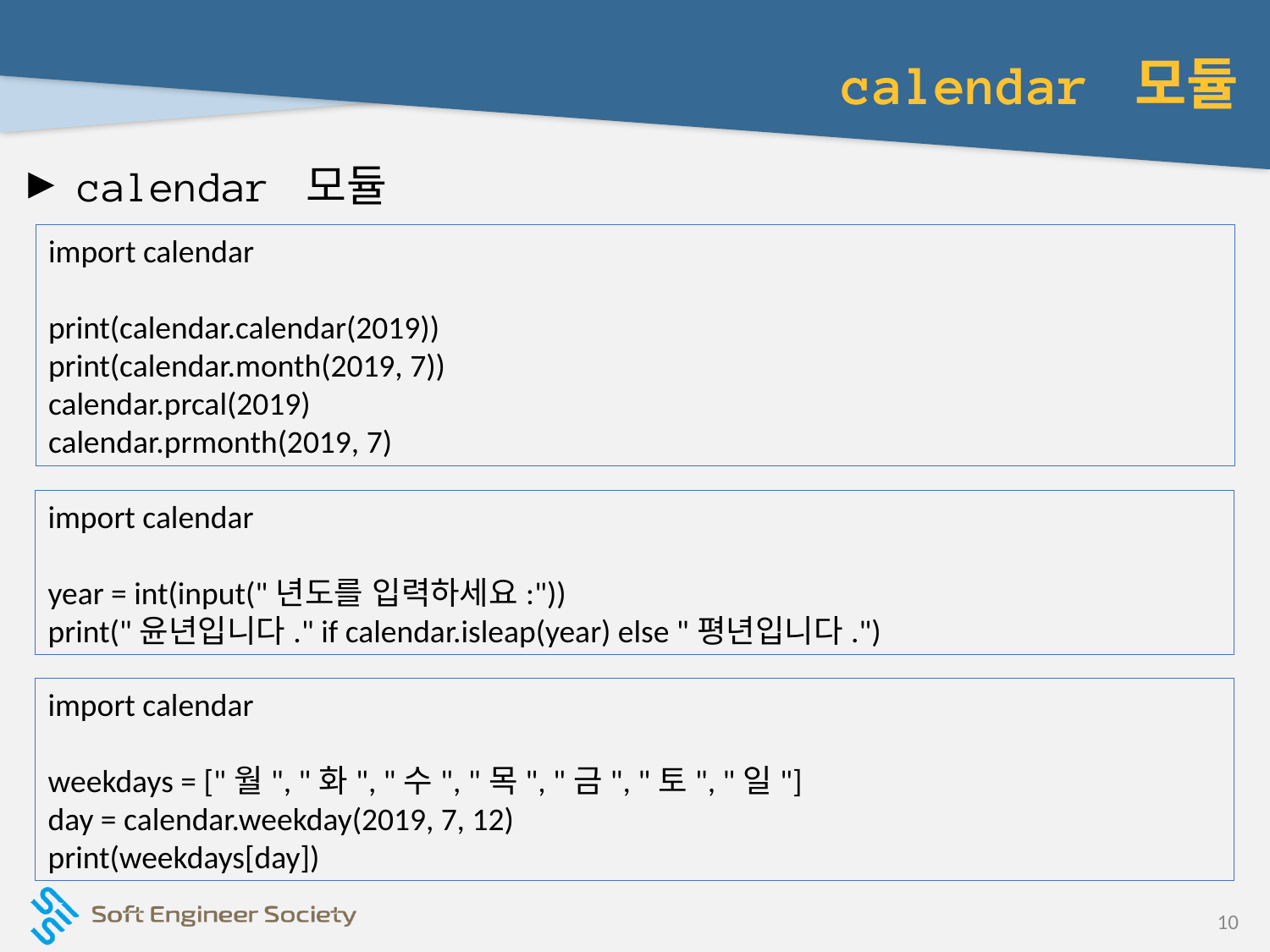

# calendar 모듈
calendar 모듈
import calendar

print(calendar.calendar(2019))
print(calendar.month(2019, 7))
calendar.prcal(2019)
calendar.prmonth(2019, 7)
import calendar

year = int(input("년도를 입력하세요:"))
print("윤년입니다." if calendar.isleap(year) else "평년입니다.")
import calendar

weekdays = ["월", "화", "수", "목", "금", "토", "일"]
day = calendar.weekday(2019, 7, 12)
print(weekdays[day])
10